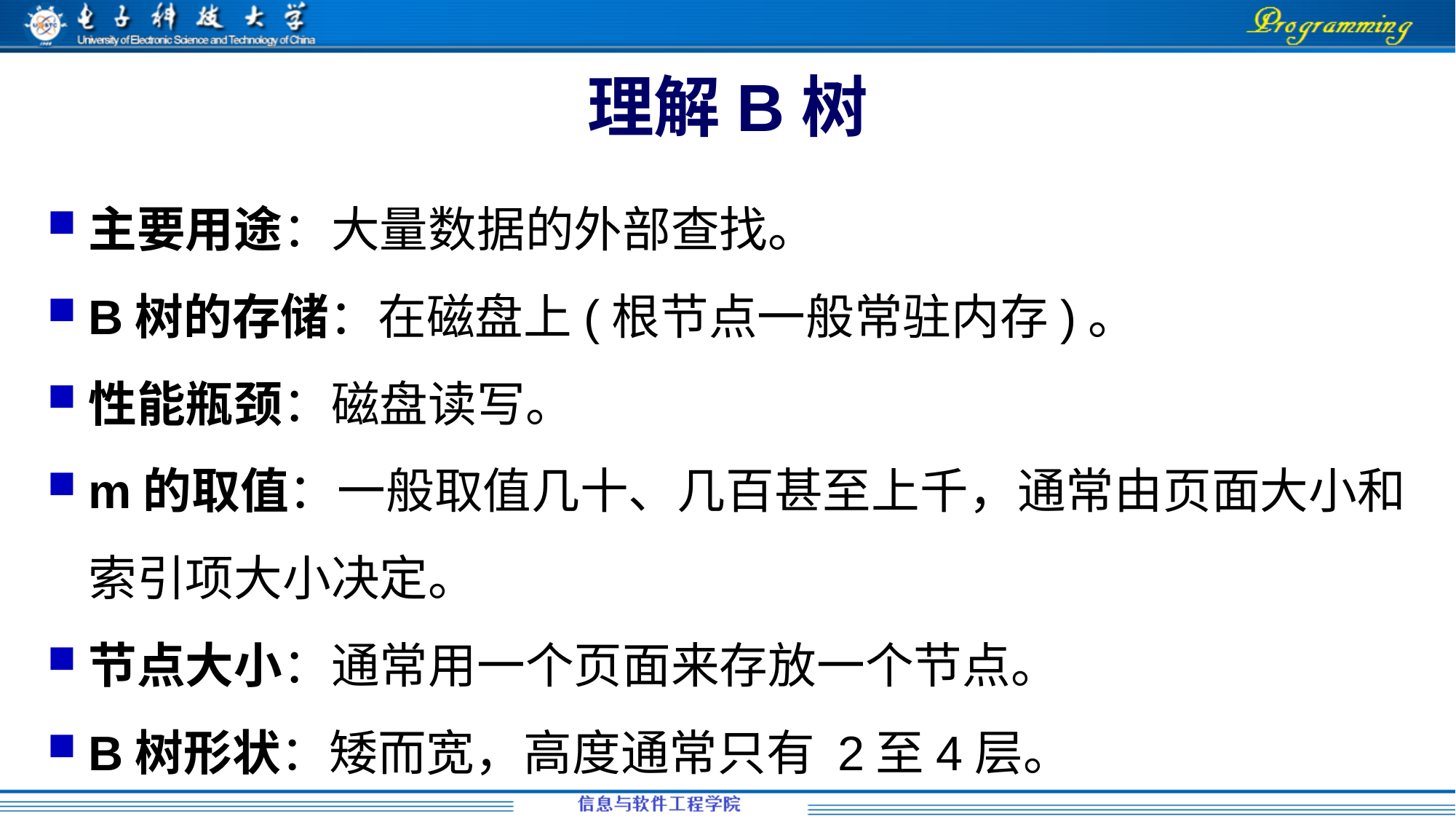

# 理解B树
主要用途：大量数据的外部查找。
B树的存储：在磁盘上(根节点一般常驻内存)。
性能瓶颈：磁盘读写。
m的取值：一般取值几十、几百甚至上千，通常由页面大小和索引项大小决定。
节点大小：通常用一个页面来存放一个节点。
B树形状：矮而宽，高度通常只有 2至4层。